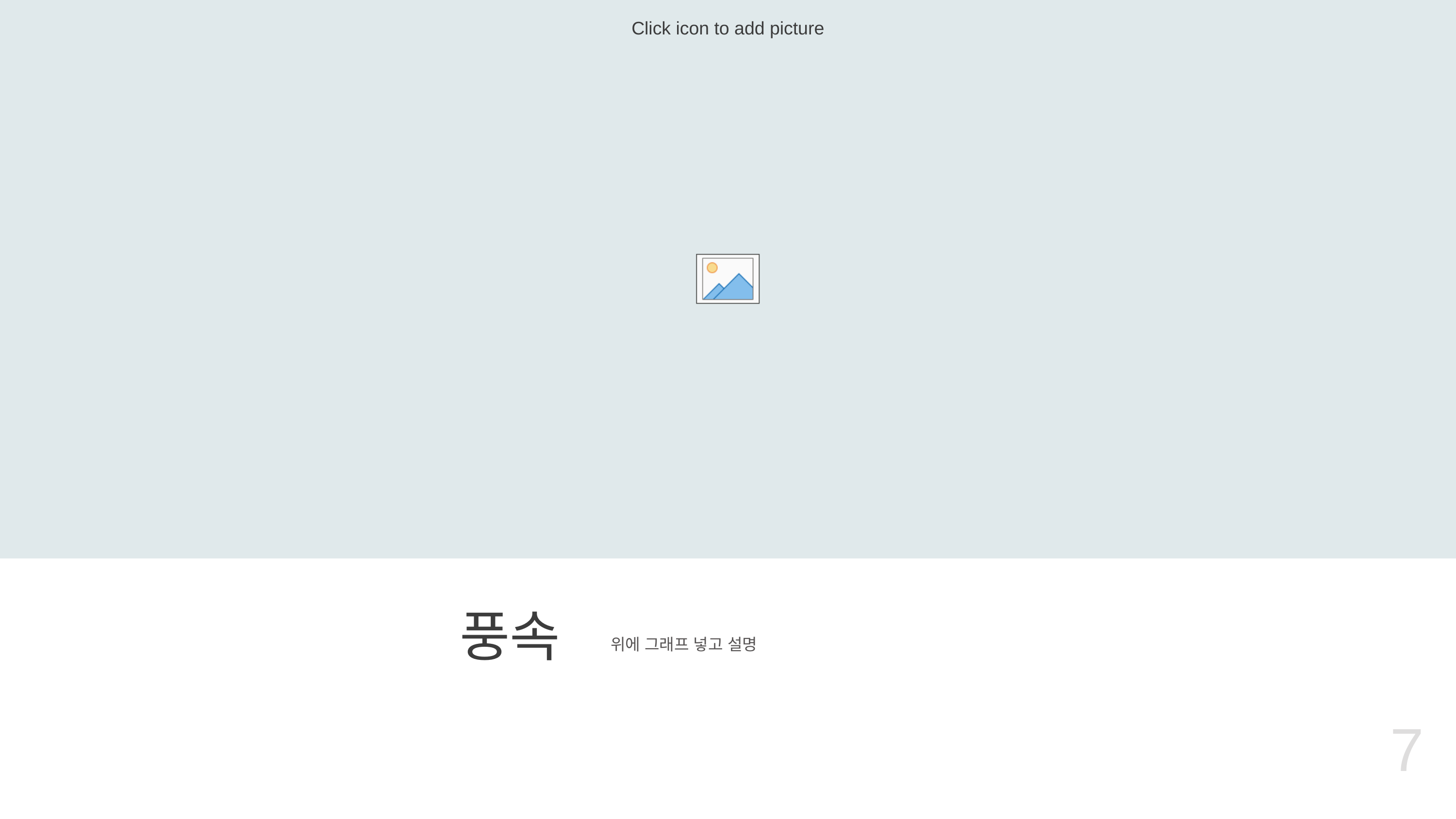

위에 그래프 넣고 설명
# 풍속
7